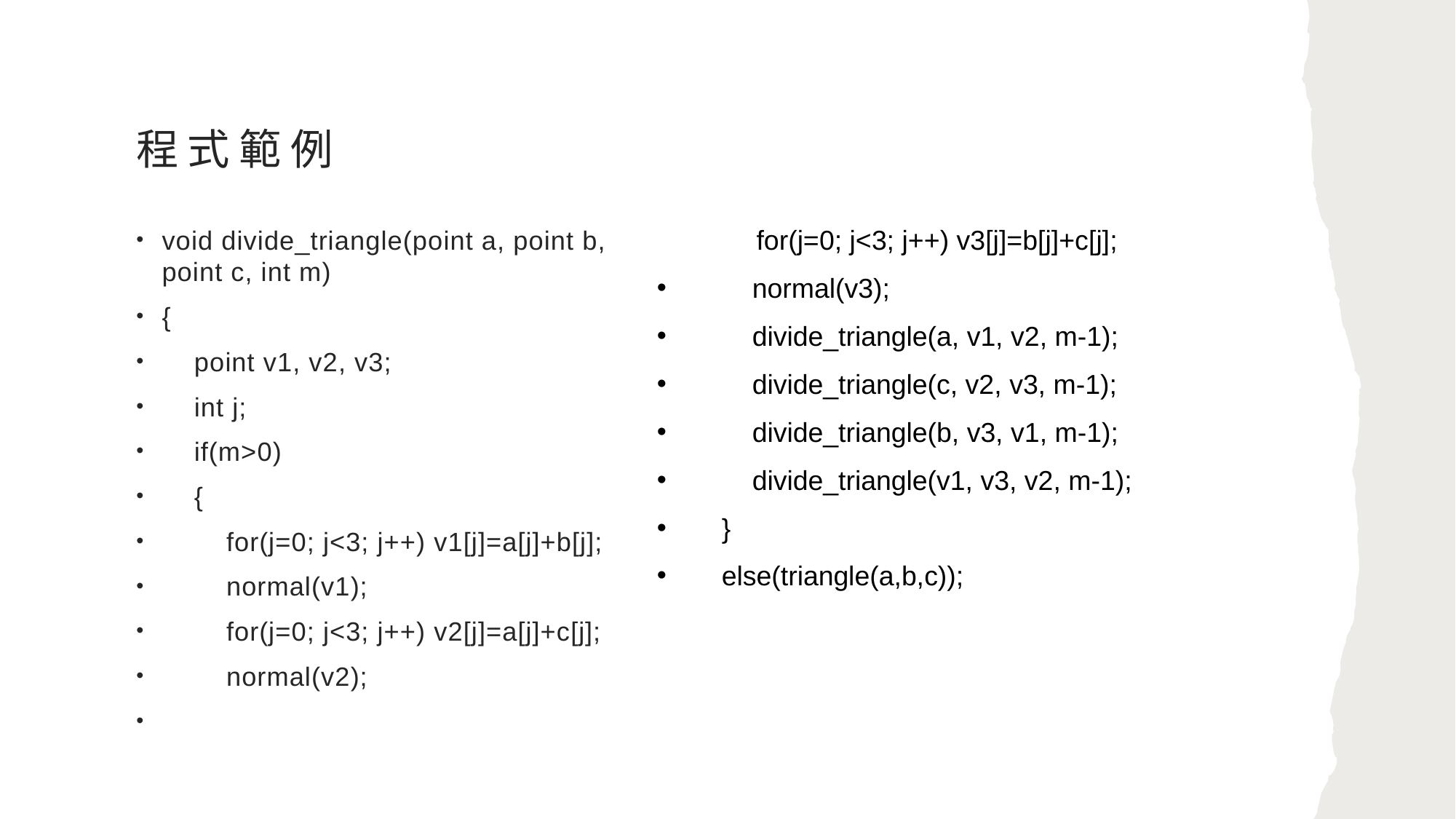

# 程式範例
             for(j=0; j<3; j++) v3[j]=b[j]+c[j];
        normal(v3);
        divide_triangle(a, v1, v2, m-1);
        divide_triangle(c, v2, v3, m-1);
        divide_triangle(b, v3, v1, m-1);
        divide_triangle(v1, v3, v2, m-1);
    }
    else(triangle(a,b,c));

void divide_triangle(point a, point b, point c, int m)
{
    point v1, v2, v3;
    int j;
    if(m>0)
    {
        for(j=0; j<3; j++) v1[j]=a[j]+b[j];
        normal(v1);
        for(j=0; j<3; j++) v2[j]=a[j]+c[j];
        normal(v2);